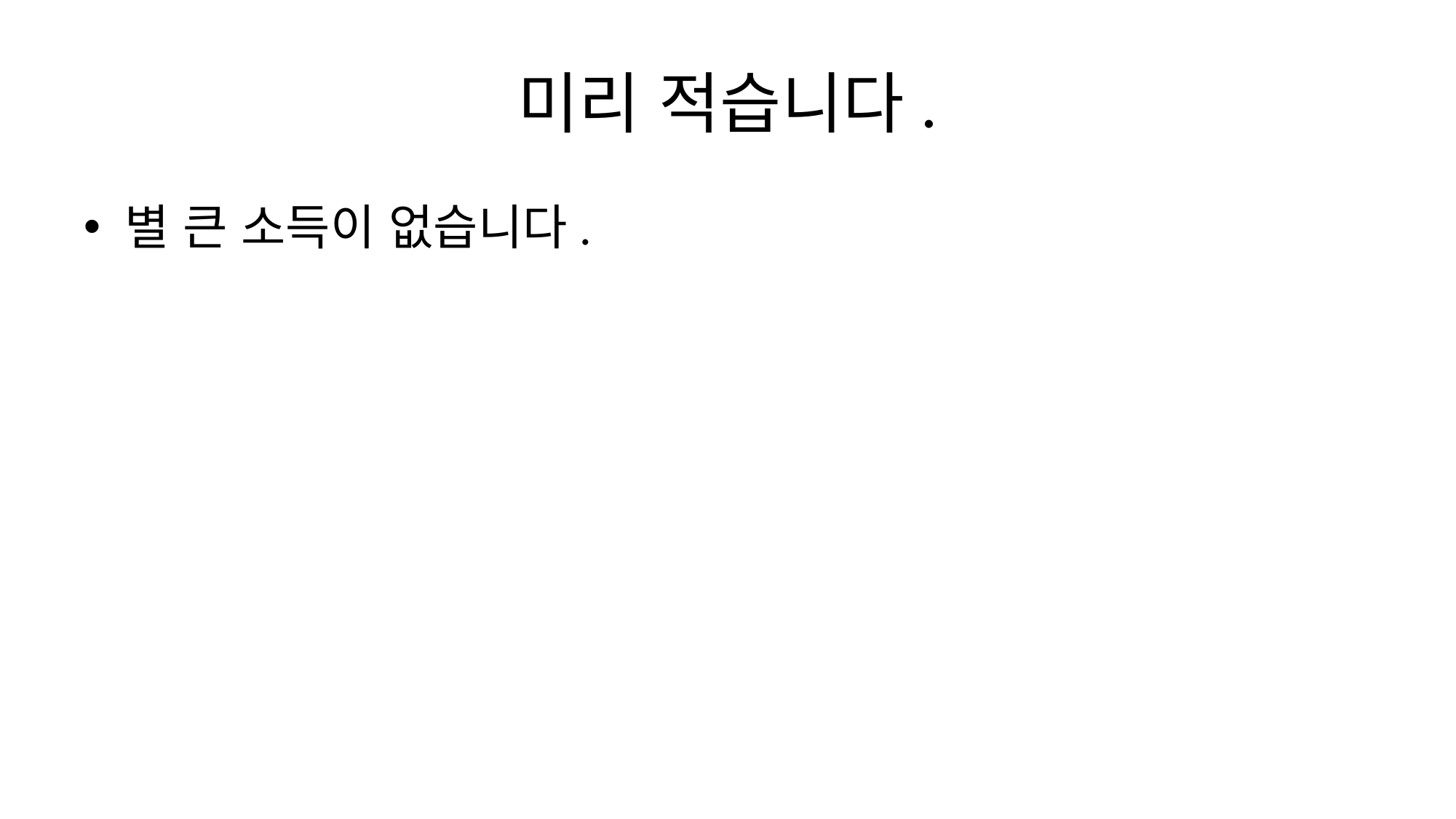

# 미리 적습니다.
별 큰 소득이 없습니다.